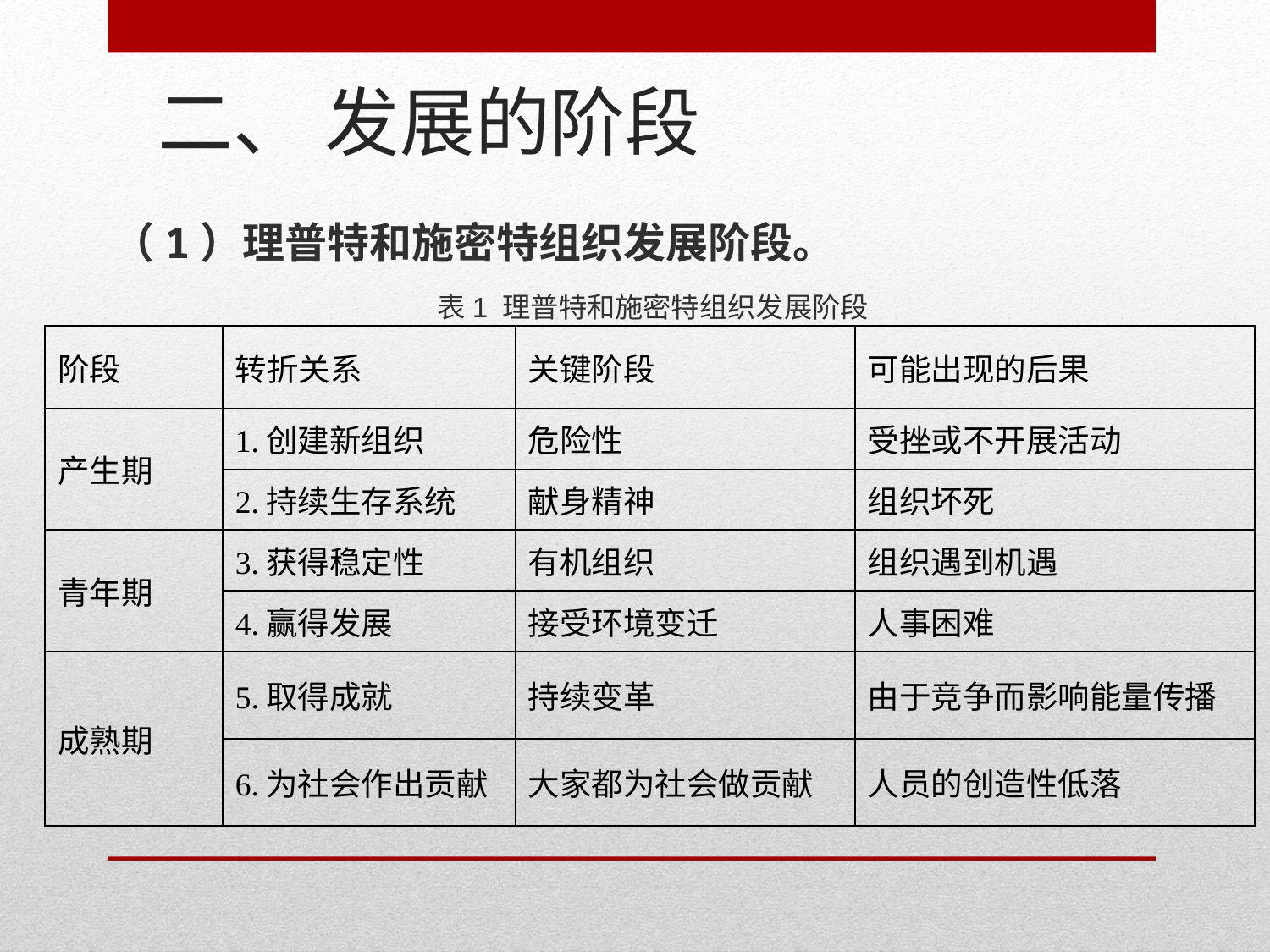

# 二、 发展的阶段
  （1）理普特和施密特组织发展阶段。
 表1 理普特和施密特组织发展阶段
| 阶段 | 转折关系 | 关键阶段 | 可能出现的后果 |
| --- | --- | --- | --- |
| 产生期 | 1.创建新组织 | 危险性 | 受挫或不开展活动 |
|  | 2.持续生存系统 | 献身精神 | 组织坏死 |
| 青年期 | 3.获得稳定性 | 有机组织 | 组织遇到机遇 |
|  | 4.赢得发展 | 接受环境变迁 | 人事困难 |
| 成熟期 | 5.取得成就 | 持续变革 | 由于竞争而影响能量传播 |
|  | 6.为社会作出贡献 | 大家都为社会做贡献 | 人员的创造性低落 |